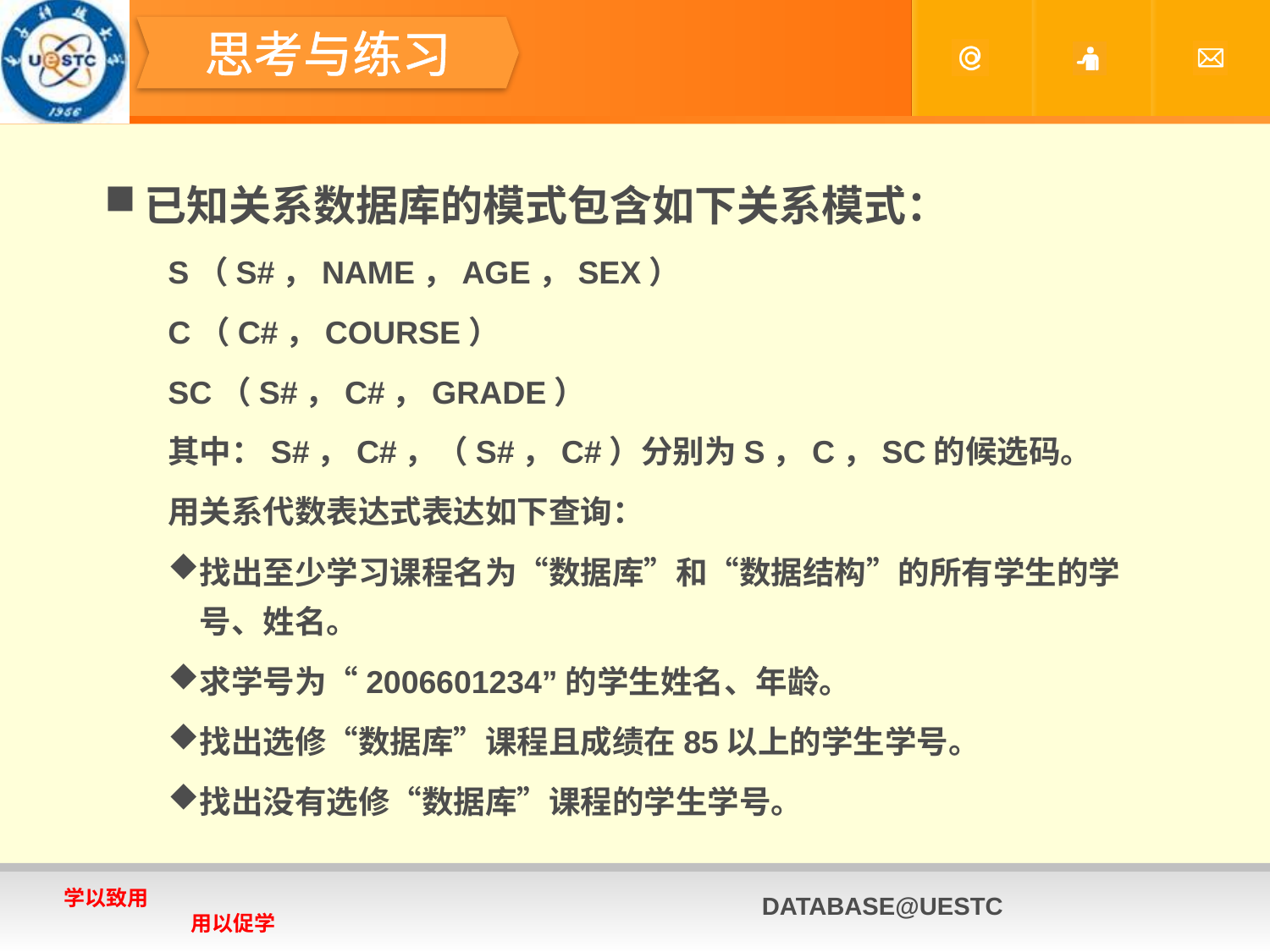

#
思考与练习
已知关系数据库的模式包含如下关系模式：
S（S#，NAME，AGE，SEX）
C（C#，COURSE）
SC（S#，C#，GRADE）
其中：S#，C#，（S#，C#）分别为S，C，SC的候选码。
用关系代数表达式表达如下查询：
找出至少学习课程名为“数据库”和“数据结构”的所有学生的学号、姓名。
求学号为“2006601234”的学生姓名、年龄。
找出选修“数据库”课程且成绩在85以上的学生学号。
找出没有选修“数据库”课程的学生学号。